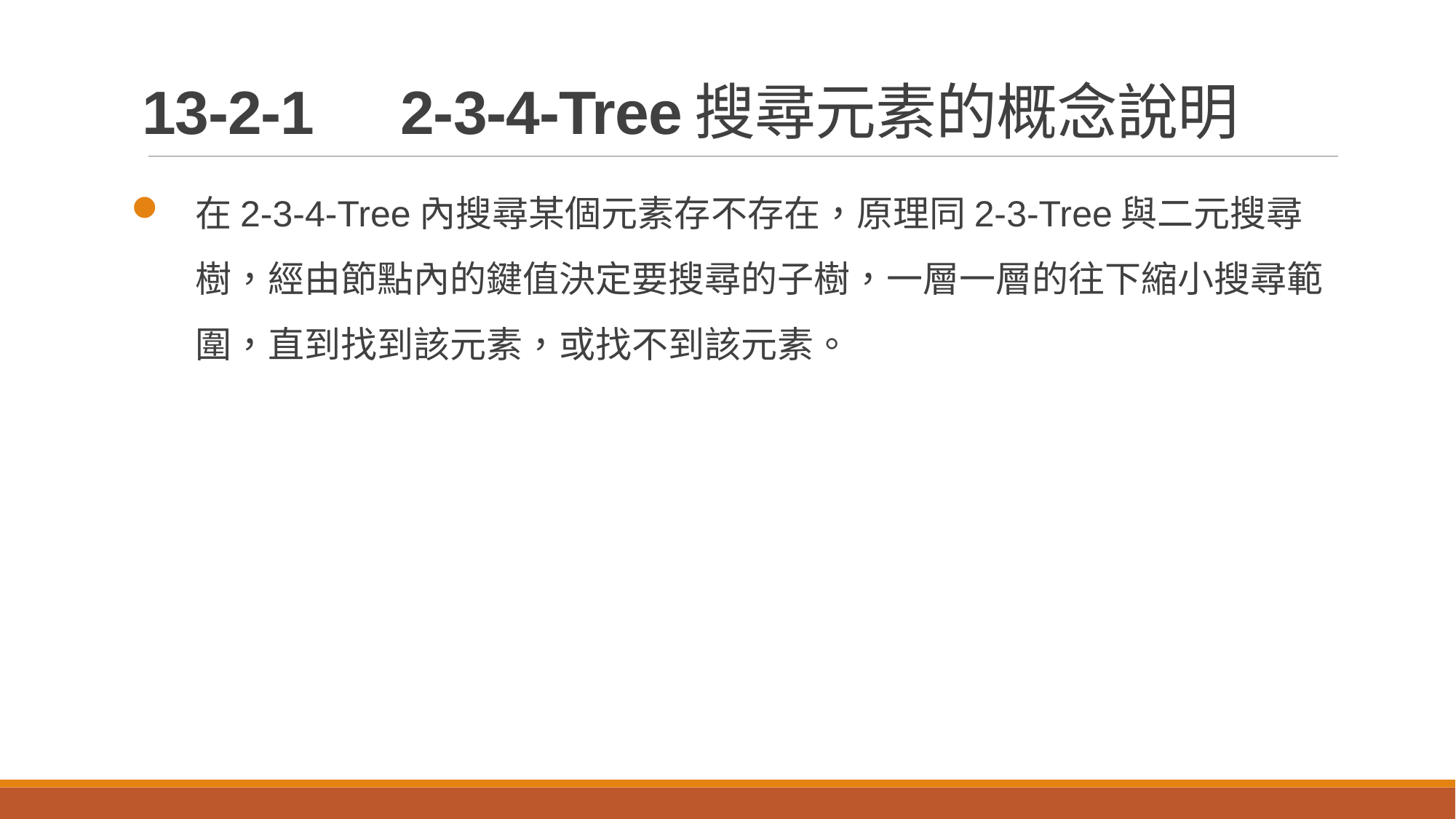

# 13-2-1　2-3-4-Tree搜尋元素的概念說明
在2-3-4-Tree內搜尋某個元素存不存在，原理同2-3-Tree與二元搜尋樹，經由節點內的鍵值決定要搜尋的子樹，一層一層的往下縮小搜尋範圍，直到找到該元素，或找不到該元素。